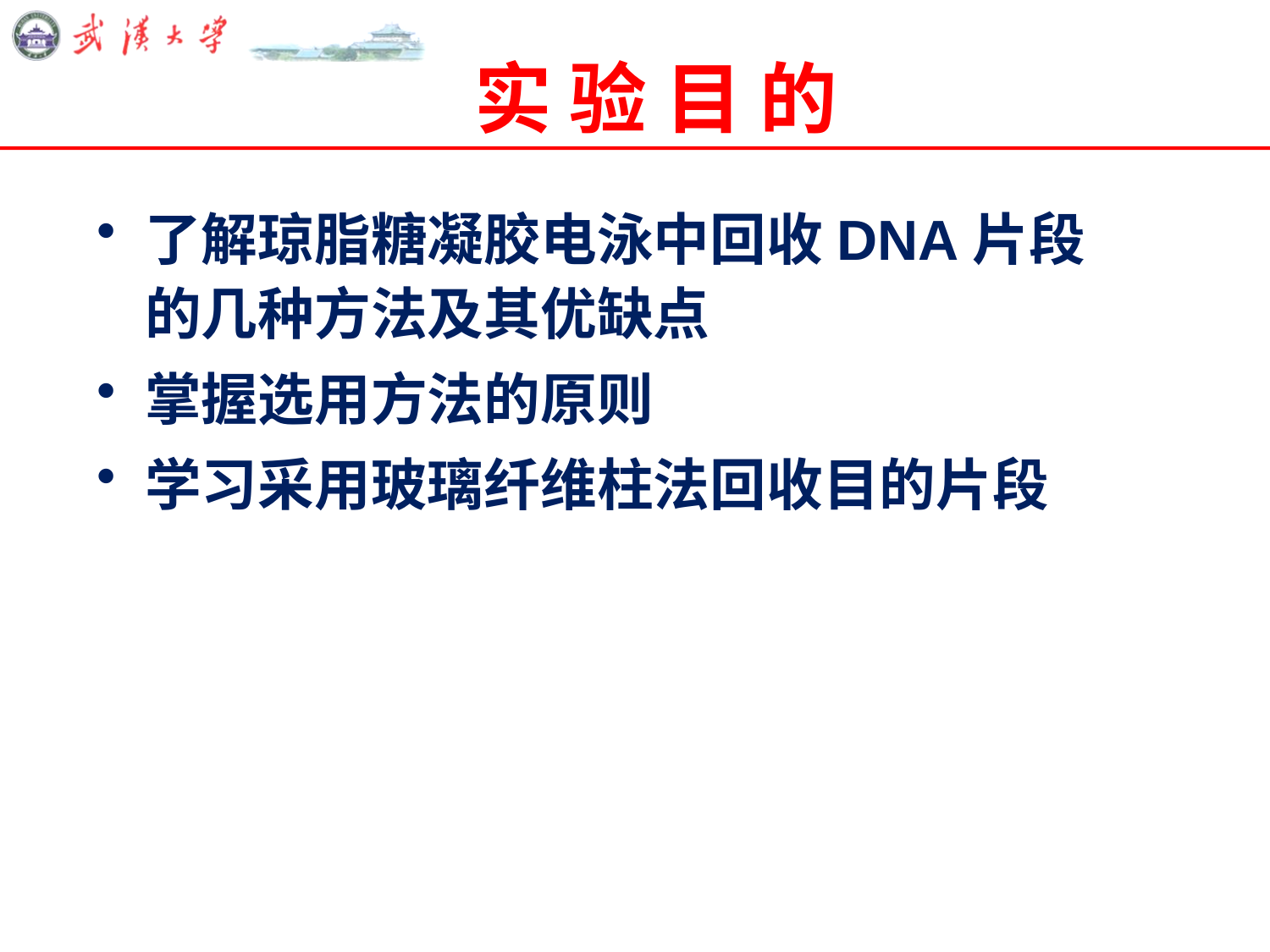

# 实 验 目 的

了解琼脂糖凝胶电泳中回收DNA片段的几种方法及其优缺点
掌握选用方法的原则
学习采用玻璃纤维柱法回收目的片段